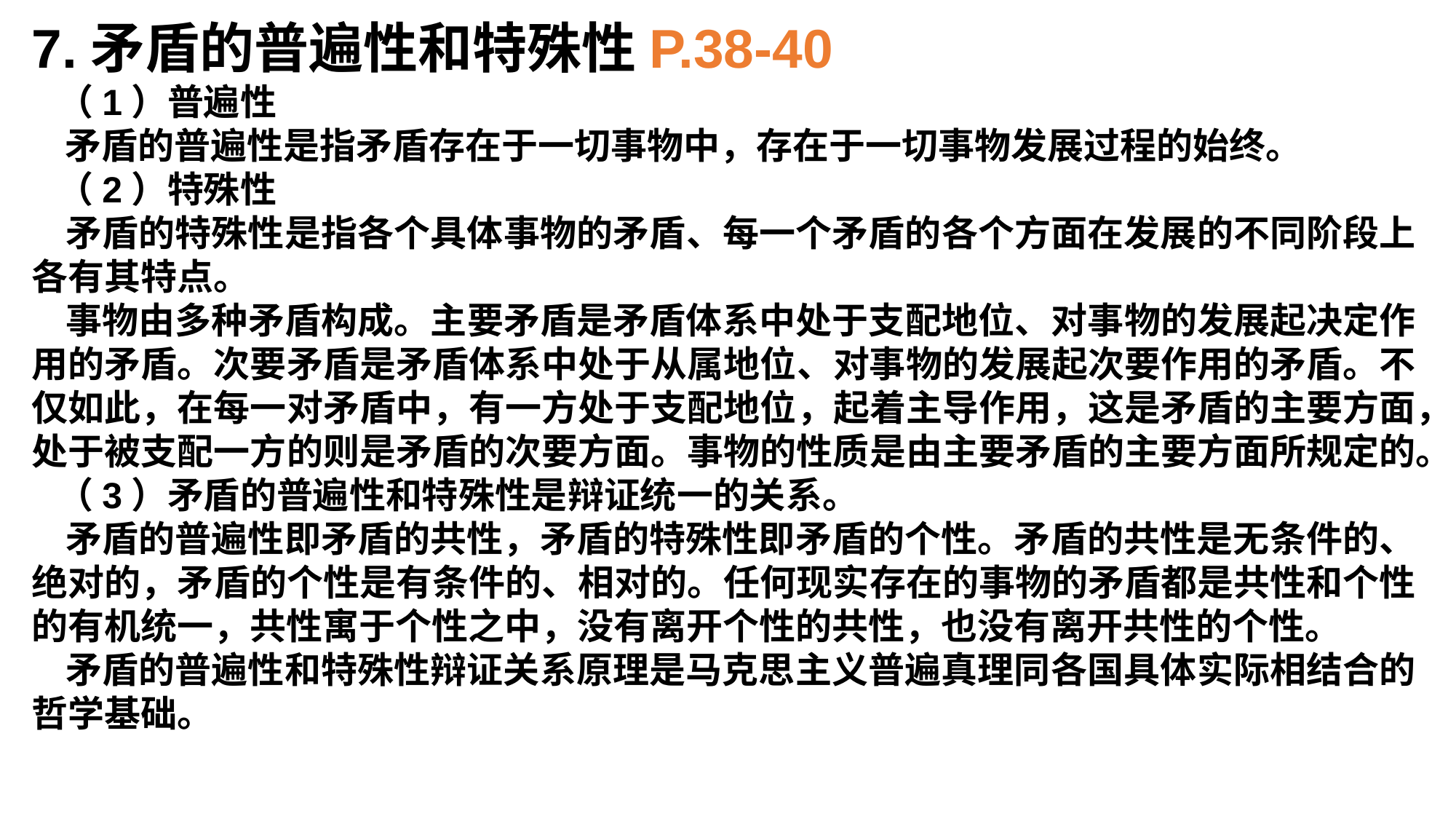

7.矛盾的普遍性和特殊性P.38-40
  （1）普遍性
   矛盾的普遍性是指矛盾存在于一切事物中，存在于一切事物发展过程的始终。
  （2）特殊性
   矛盾的特殊性是指各个具体事物的矛盾、每一个矛盾的各个方面在发展的不同阶段上各有其特点。
   事物由多种矛盾构成。主要矛盾是矛盾体系中处于支配地位、对事物的发展起决定作用的矛盾。次要矛盾是矛盾体系中处于从属地位、对事物的发展起次要作用的矛盾。不仅如此，在每一对矛盾中，有一方处于支配地位，起着主导作用，这是矛盾的主要方面，处于被支配一方的则是矛盾的次要方面。事物的性质是由主要矛盾的主要方面所规定的。
  （3）矛盾的普遍性和特殊性是辩证统一的关系。
   矛盾的普遍性即矛盾的共性，矛盾的特殊性即矛盾的个性。矛盾的共性是无条件的、绝对的，矛盾的个性是有条件的、相对的。任何现实存在的事物的矛盾都是共性和个性的有机统一，共性寓于个性之中，没有离开个性的共性，也没有离开共性的个性。
   矛盾的普遍性和特殊性辩证关系原理是马克思主义普遍真理同各国具体实际相结合的哲学基础。